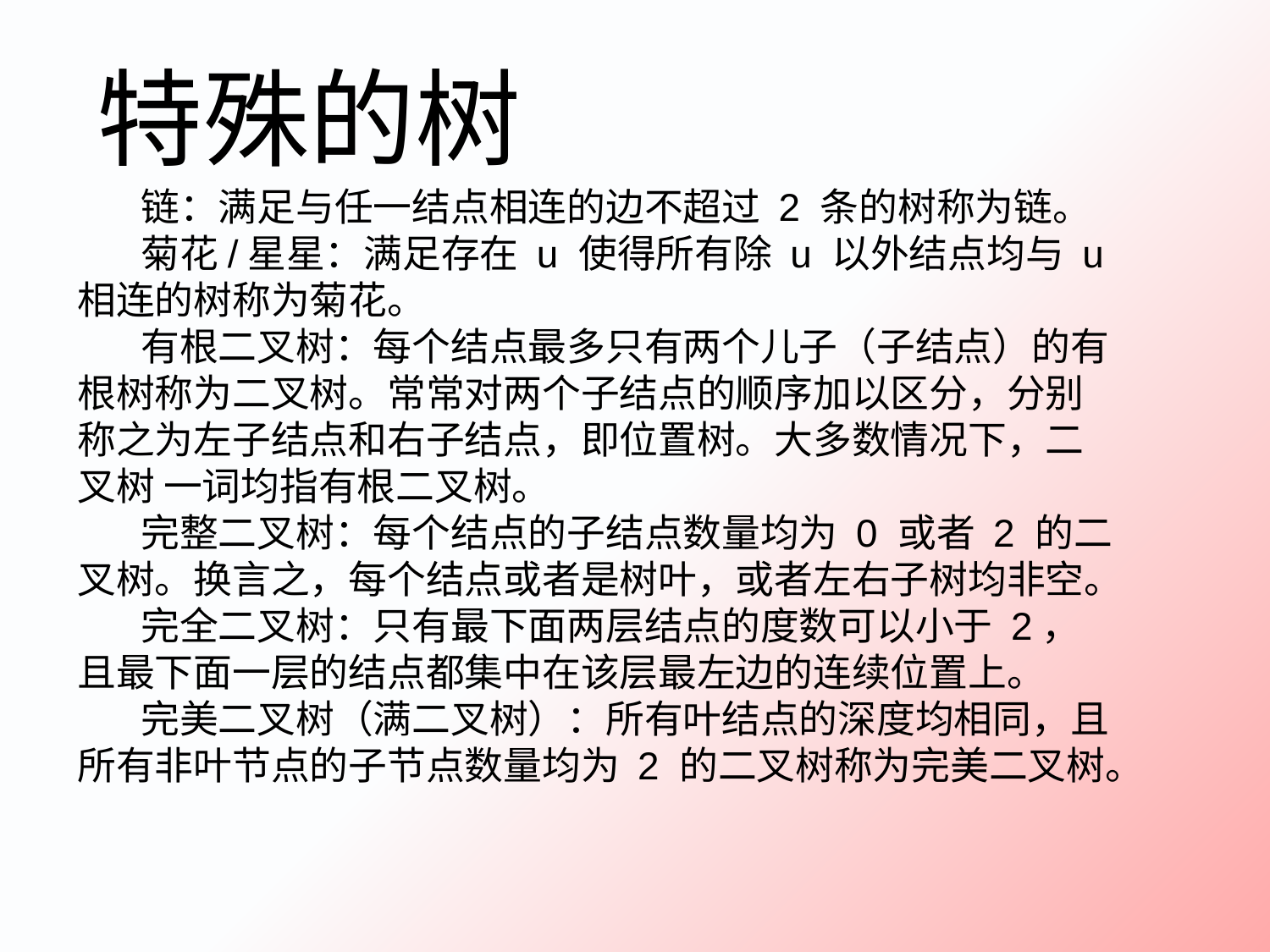

特殊的树
链：满足与任一结点相连的边不超过 2 条的树称为链。
菊花/星星：满足存在 u 使得所有除 u 以外结点均与 u 相连的树称为菊花。
有根二叉树：每个结点最多只有两个儿子（子结点）的有根树称为二叉树。常常对两个子结点的顺序加以区分，分别称之为左子结点和右子结点，即位置树。大多数情况下，二叉树 一词均指有根二叉树。
完整二叉树：每个结点的子结点数量均为 0 或者 2 的二叉树。换言之，每个结点或者是树叶，或者左右子树均非空。
完全二叉树：只有最下面两层结点的度数可以小于 2，且最下面一层的结点都集中在该层最左边的连续位置上。
完美二叉树（满二叉树）：所有叶结点的深度均相同，且所有非叶节点的子节点数量均为 2 的二叉树称为完美二叉树。